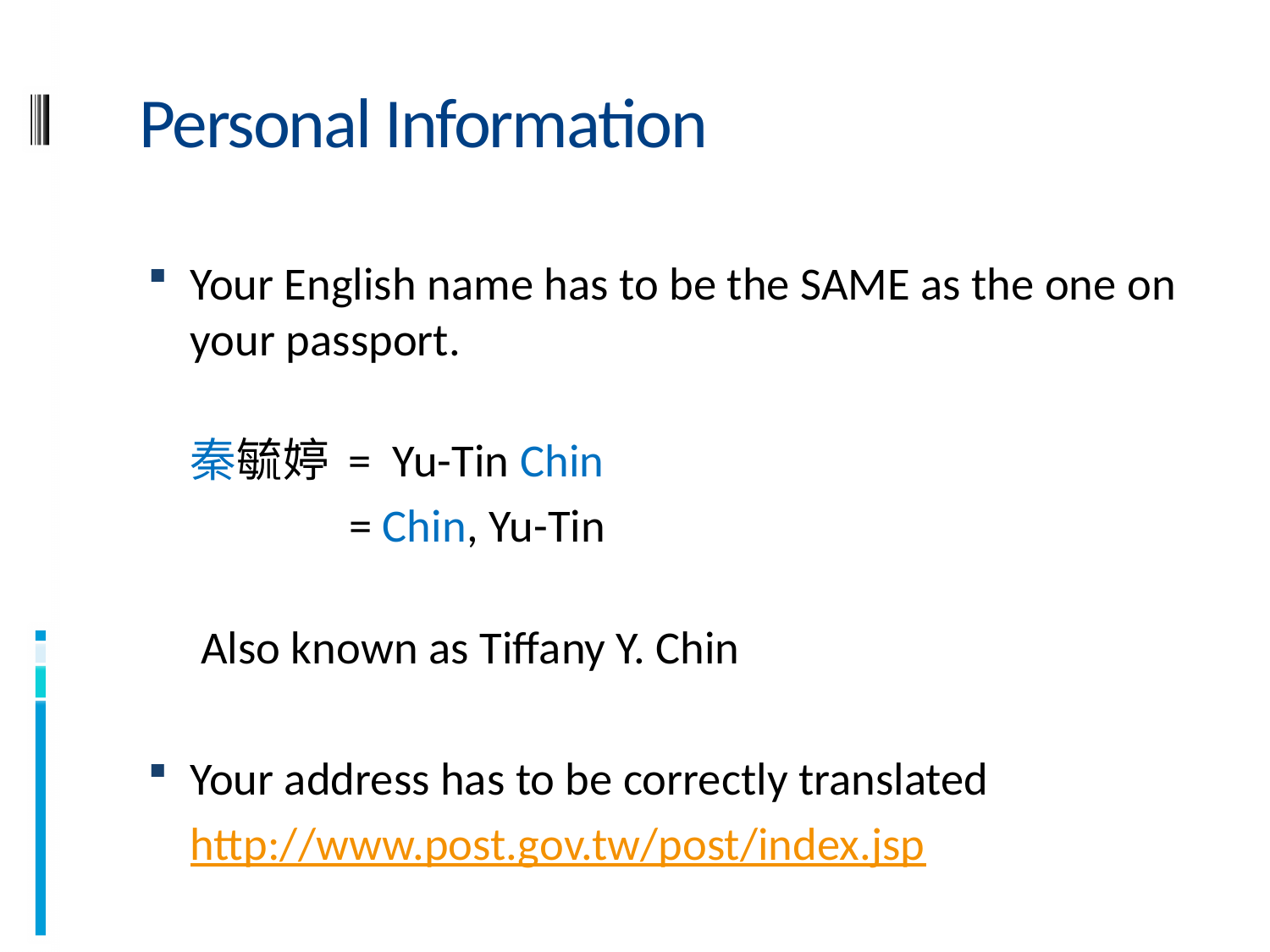

# Personal Information
Your English name has to be the SAME as the one on your passport.
秦毓婷 =  Yu-Tin Chin
                   = Chin, Yu-Tin
 Also known as Tiffany Y. Chin

Your address has to be correctly translated
	http://www.post.gov.tw/post/index.jsp